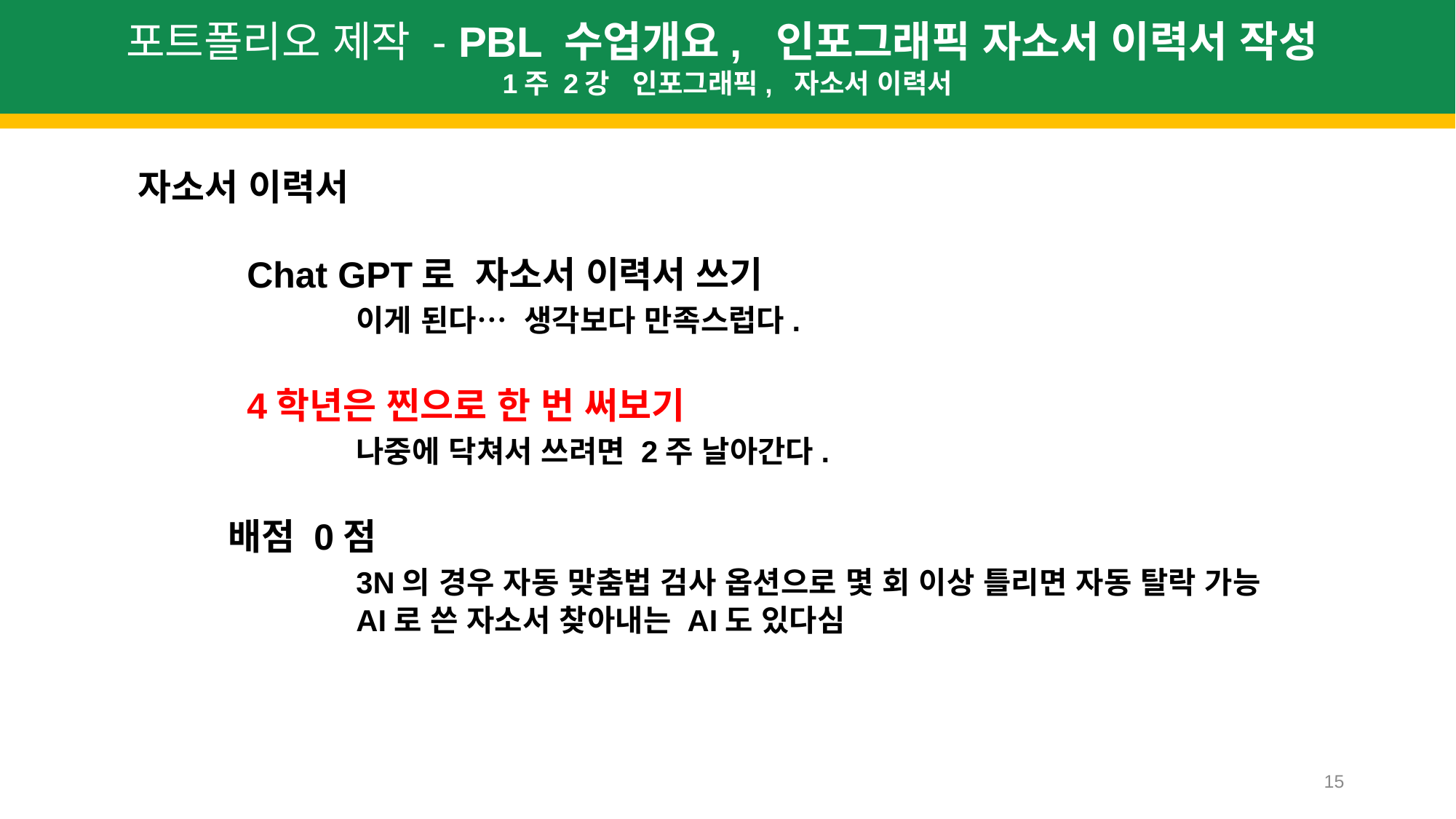

포트폴리오 제작 - PBL 수업개요,  인포그래픽 자소서 이력서 작성
 1주 2강   인포그래픽,  자소서 이력서
자소서 이력서

	Chat GPT로  자소서 이력서 쓰기
		이게 된다…  생각보다 만족스럽다.

	4학년은 찐으로 한 번 써보기
		나중에 닥쳐서 쓰려면 2주 날아간다.

        배점 0점
		3N의 경우 자동 맞춤법 검사 옵션으로 몇 회 이상 틀리면 자동 탈락 가능
		AI로 쓴 자소서 찾아내는 AI도 있다심

15